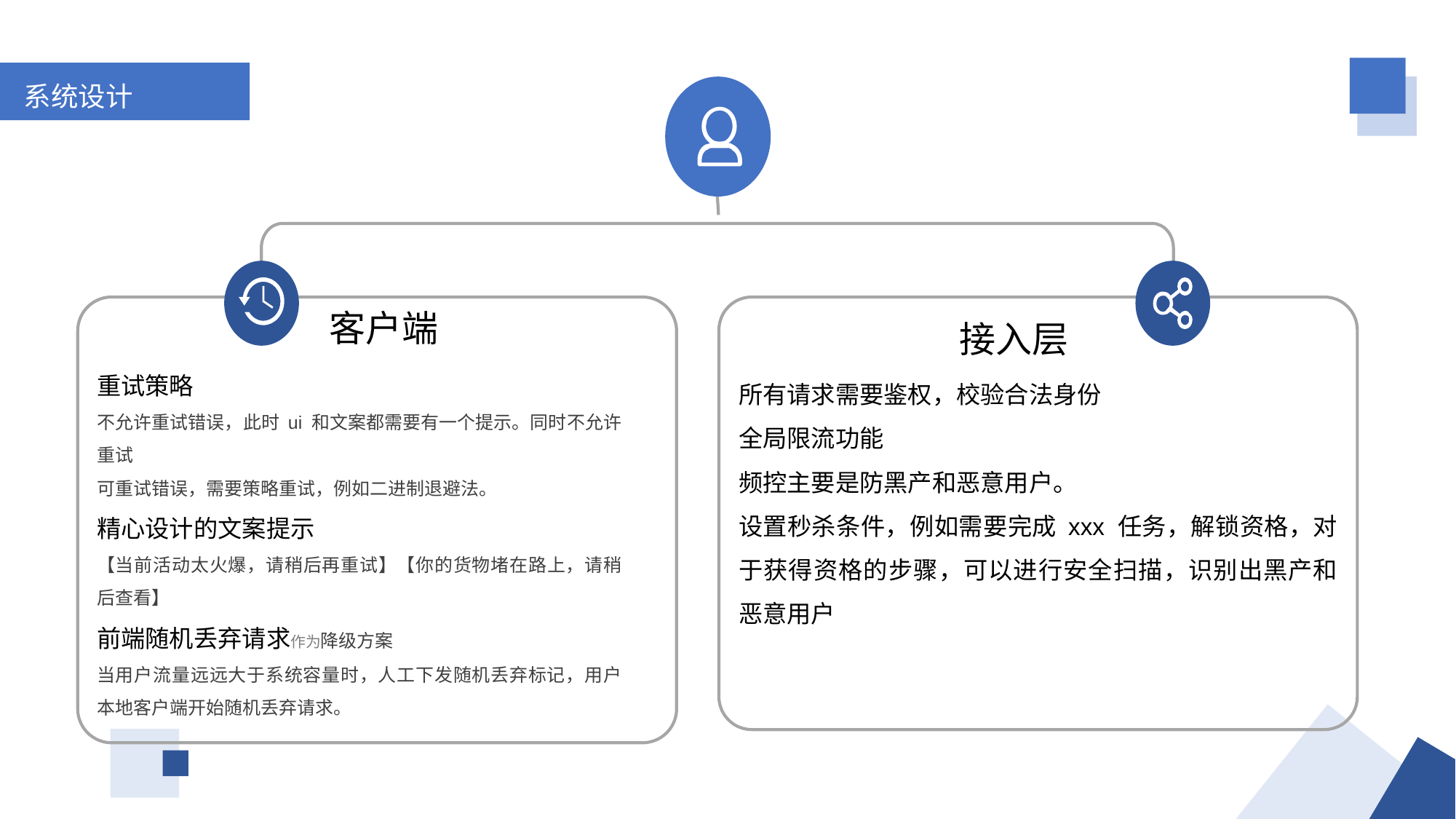

系统设计

客户端
接入层
重试策略
不允许重试错误，此时 ui 和文案都需要有一个提示。同时不允许重试
可重试错误，需要策略重试，例如二进制退避法。
精心设计的文案提示
【当前活动太火爆，请稍后再重试】【你的货物堵在路上，请稍后查看】
前端随机丢弃请求作为降级方案
当用户流量远远大于系统容量时，人工下发随机丢弃标记，用户本地客户端开始随机丢弃请求。
所有请求需要鉴权，校验合法身份
全局限流功能
频控主要是防黑产和恶意用户。
设置秒杀条件，例如需要完成 xxx 任务，解锁资格，对于获得资格的步骤，可以进行安全扫描，识别出黑产和恶意用户